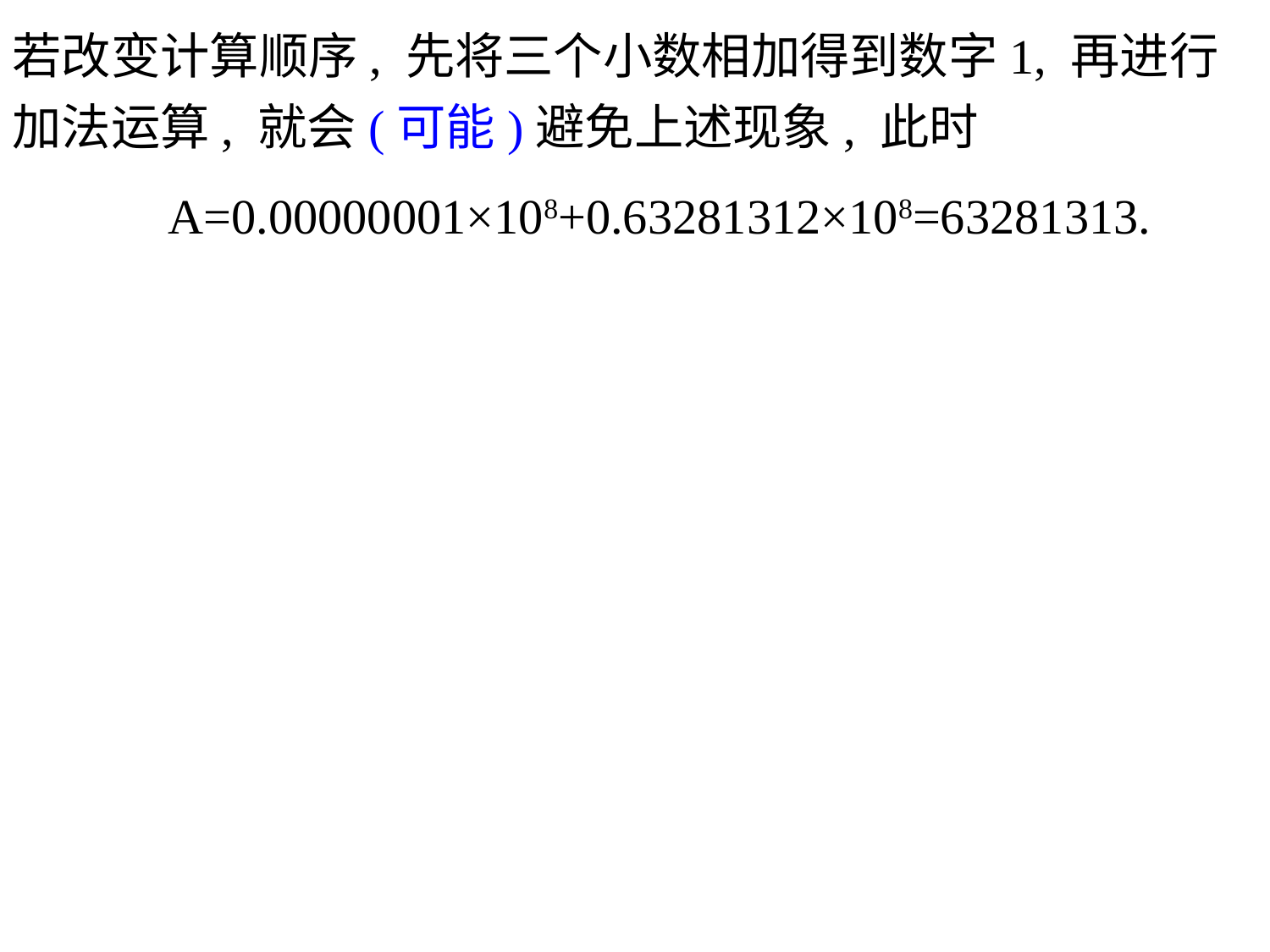

若改变计算顺序, 先将三个小数相加得到数字1, 再进行加法运算, 就会(可能)避免上述现象, 此时
    A=0.00000001×108+0.63281312×108=63281313.